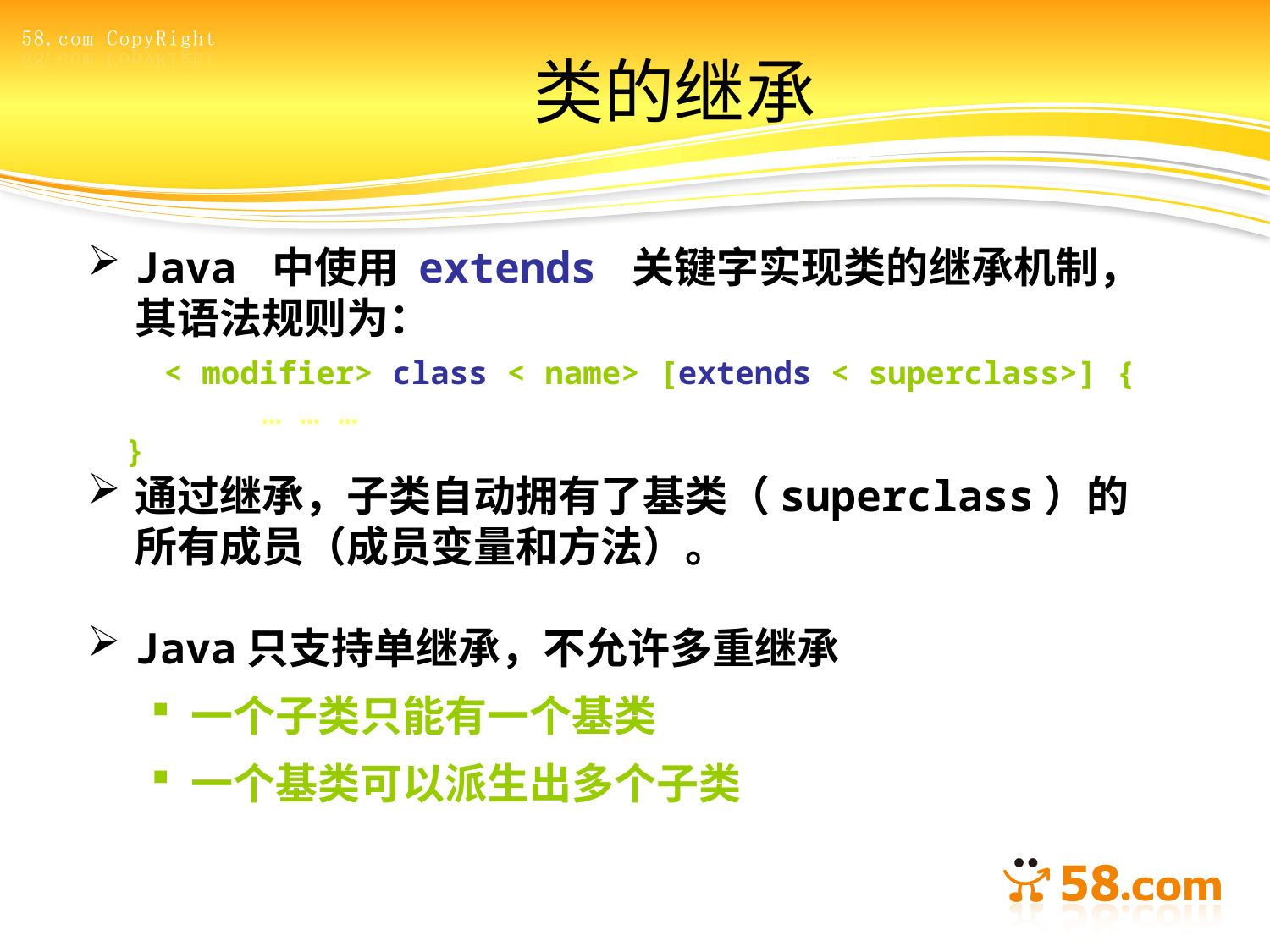

# 类的继承
Java 中使用 extends 关键字实现类的继承机制，其语法规则为：
   < modifier> class < name> [extends < superclass>] {
		… … …
  }
通过继承，子类自动拥有了基类（superclass）的所有成员（成员变量和方法）。

Java只支持单继承，不允许多重继承
一个子类只能有一个基类
一个基类可以派生出多个子类